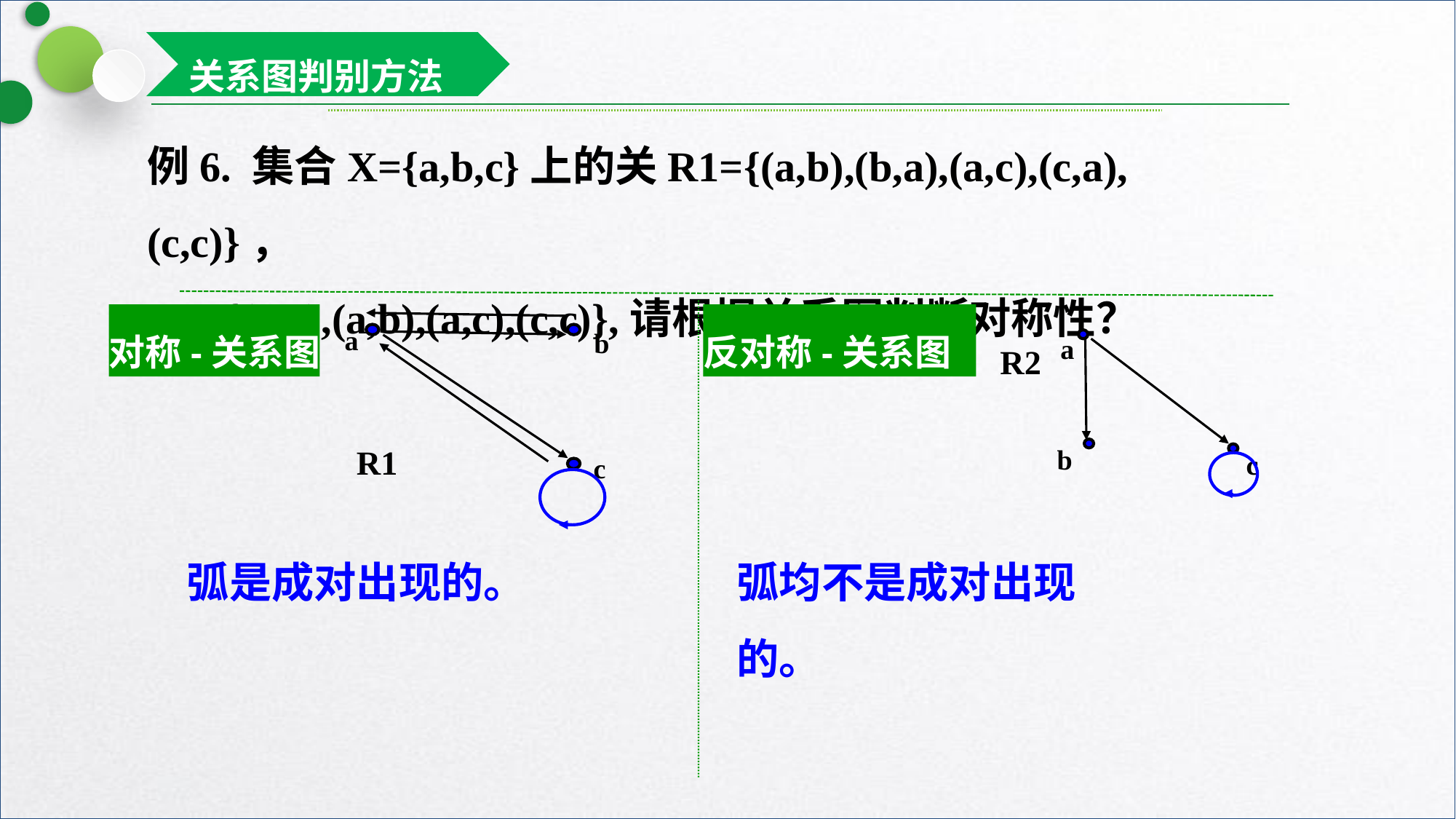

关系图判别方法
例6. 集合X={a,b,c}上的关R1={(a,b),(b,a),(a,c),(c,a),(c,c)}，
R2={(a,a),(a,b),(a,c),(c,c)},请根据关系图判断对称性？
a
b

R1
c

反对称-关系图
对称-关系图
a
R2

b
c

弧是成对出现的。
弧均不是成对出现的。